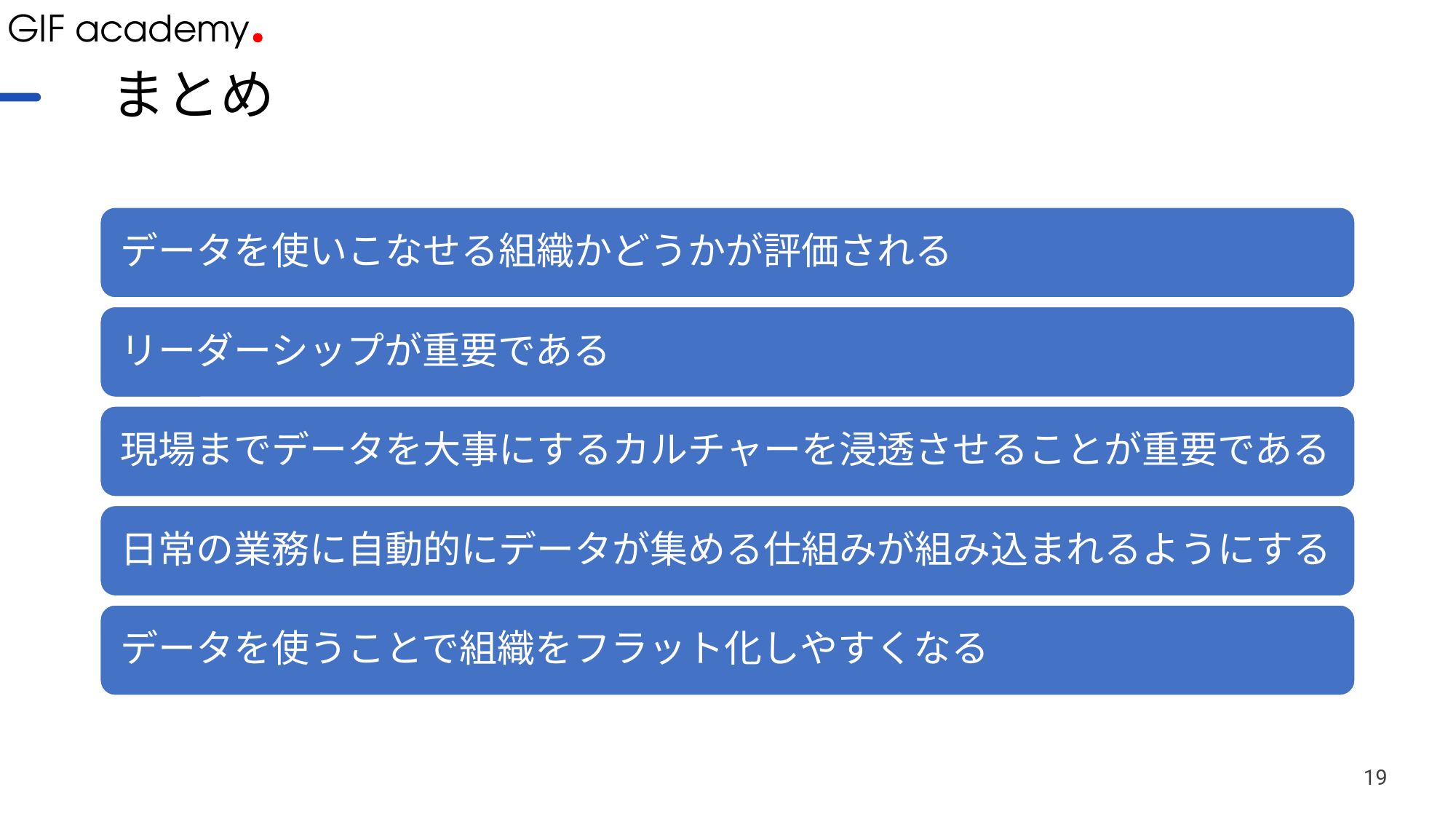

# まとめ
データを使いこなせる組織かどうかが評価される
リーダーシップが重要である
現場までデータを大事にするカルチャーを浸透させることが重要である
日常の業務に自動的にデータが集める仕組みが組み込まれるようにする
データを使うことで組織をフラット化しやすくなる
19